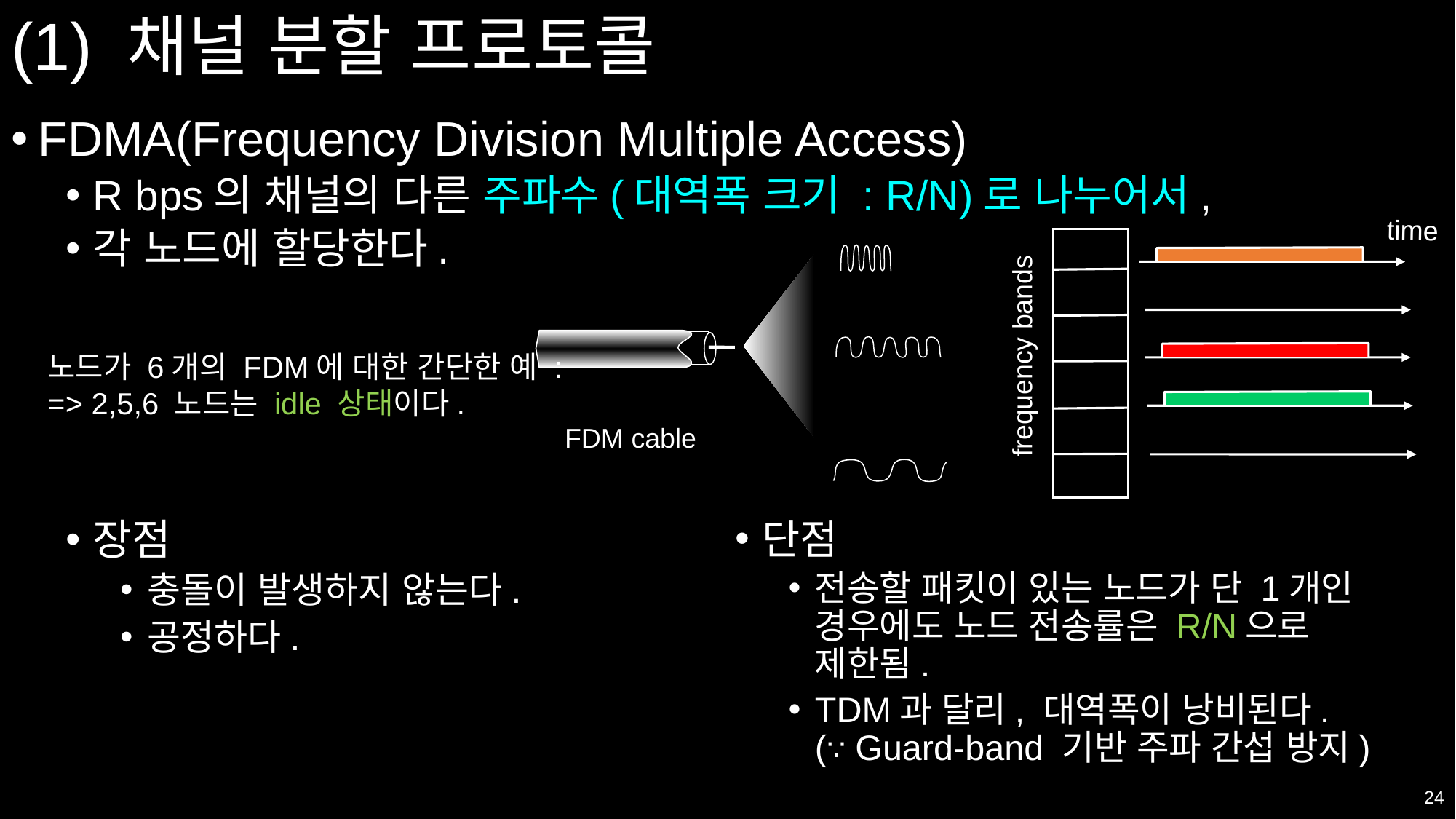

# (1) 채널 분할 프로토콜
FDMA(Frequency Division Multiple Access)
R bps의 채널의 다른 주파수(대역폭 크기 : R/N)로 나누어서,
각 노드에 할당한다.
time

frequency bands

노드가 6개의 FDM에 대한 간단한 예 :
=> 2,5,6 노드는 idle 상태이다.

FDM cable

장점
충돌이 발생하지 않는다.
공정하다.
단점
전송할 패킷이 있는 노드가 단 1개인     경우에도 노드 전송률은 R/N으로 제한됨.
TDM과 달리, 대역폭이 낭비된다.	       (∵ Guard-band 기반 주파 간섭 방지)
24